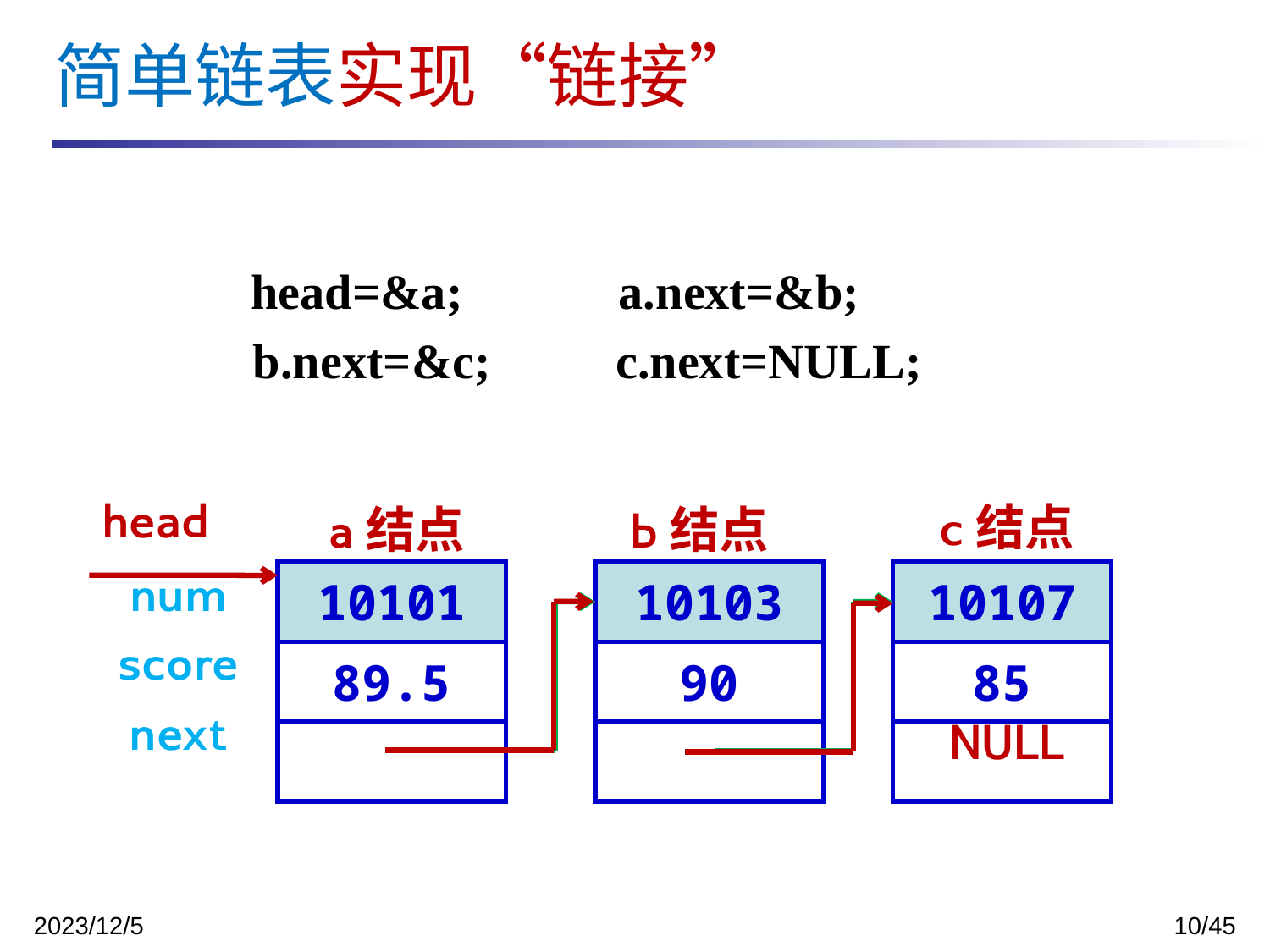

简单链表实现“链接”

head=&a;
a.next=&b;
b.next=&c;
c.next=NULL;
head
c结点
a结点
b结点
num
| 10101 |
| --- |
| 89.5 |
|  |
| 10103 |
| --- |
| 90 |
|  |
| 10107 |
| --- |
| 85 |
|  |
score
next
NULL
2023/12/5
10/45